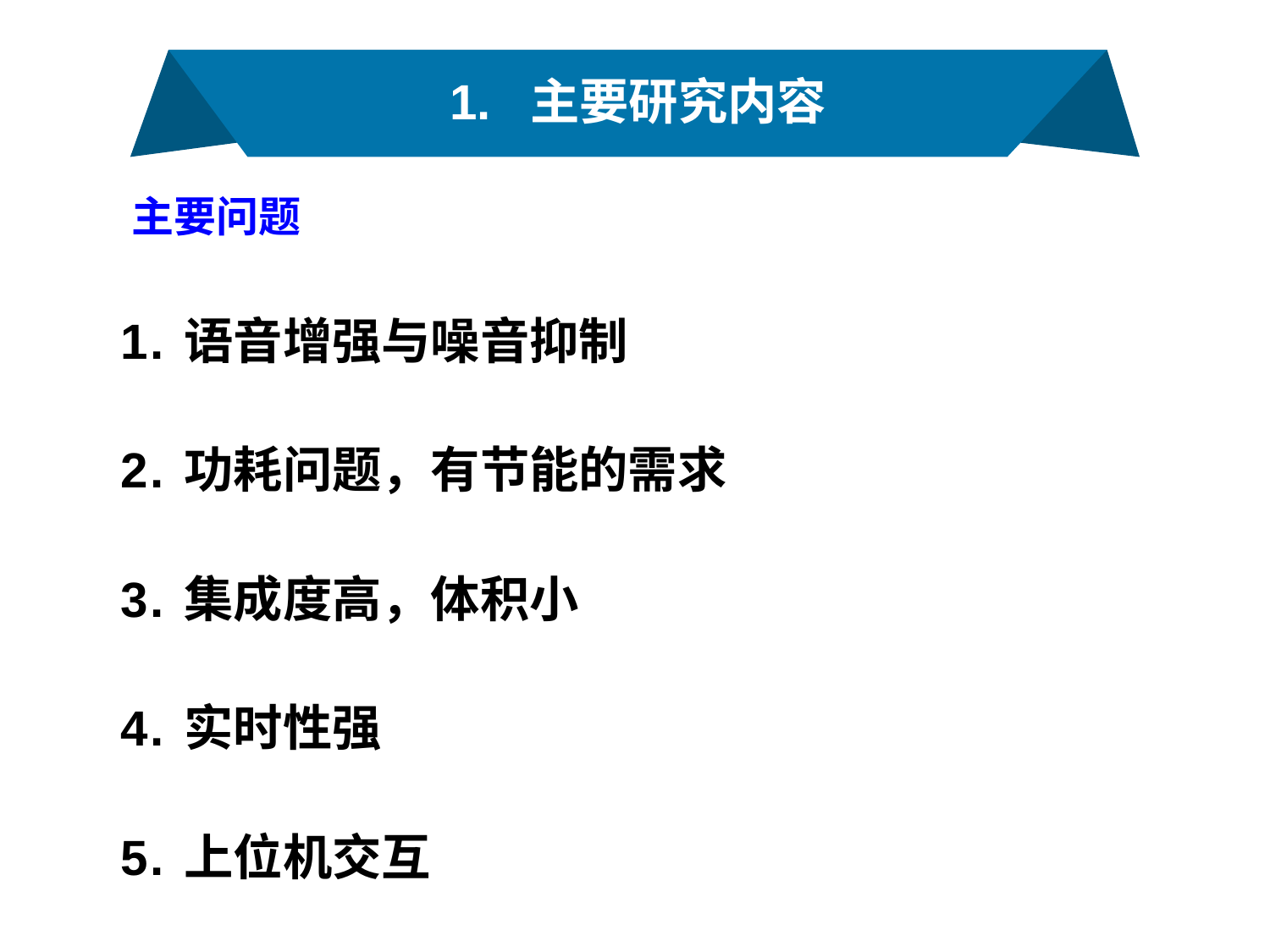

1.  主要研究内容
主要问题
语音增强与噪音抑制
功耗问题，有节能的需求
集成度高，体积小
实时性强
上位机交互